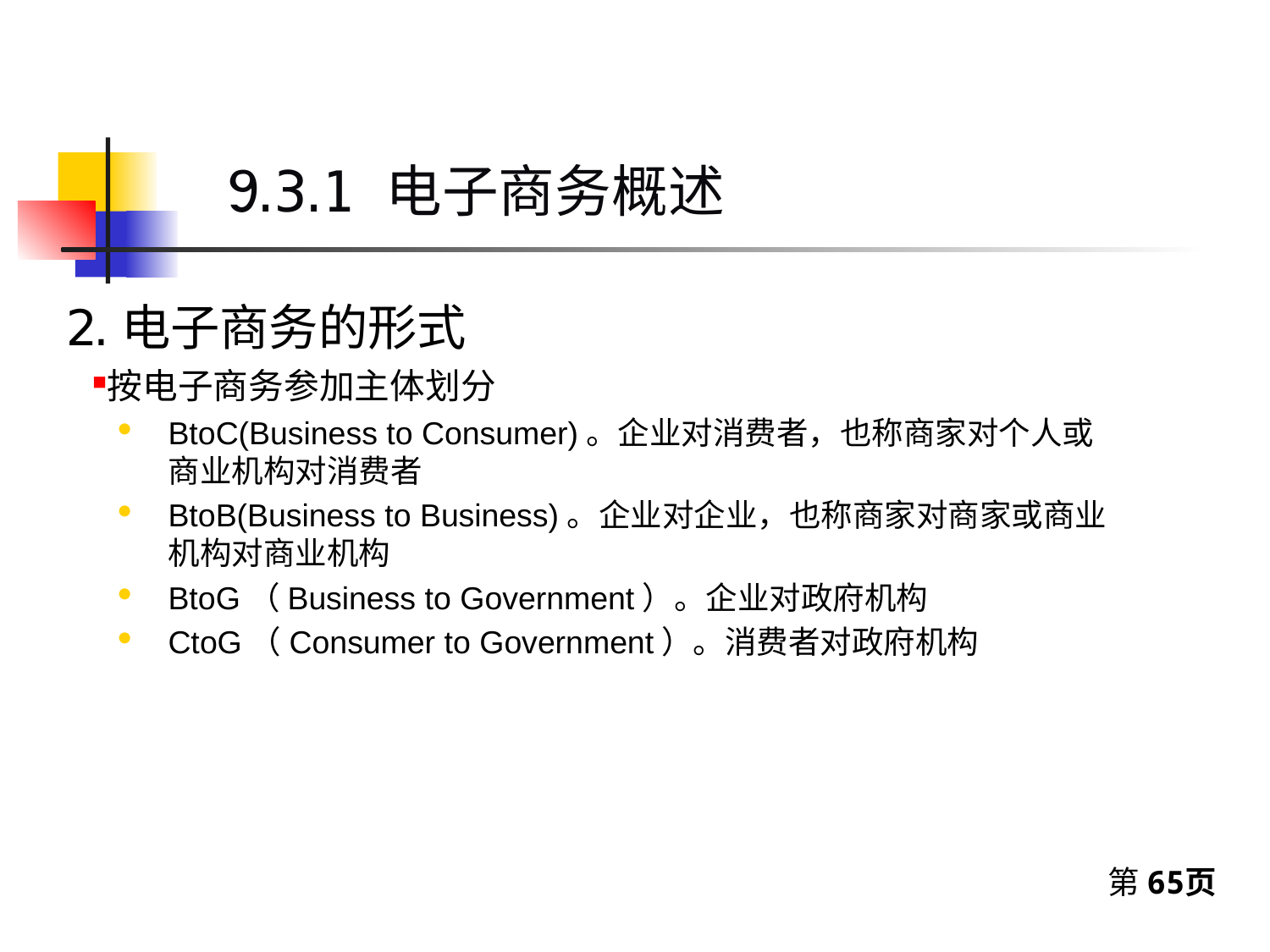

9.3.1 电子商务概述
2.电子商务的形式
按电子商务参加主体划分
BtoC(Business to Consumer)。企业对消费者，也称商家对个人或商业机构对消费者
BtoB(Business to Business)。企业对企业，也称商家对商家或商业机构对商业机构
BtoG（Business to Government）。企业对政府机构
CtoG（Consumer to Government）。消费者对政府机构